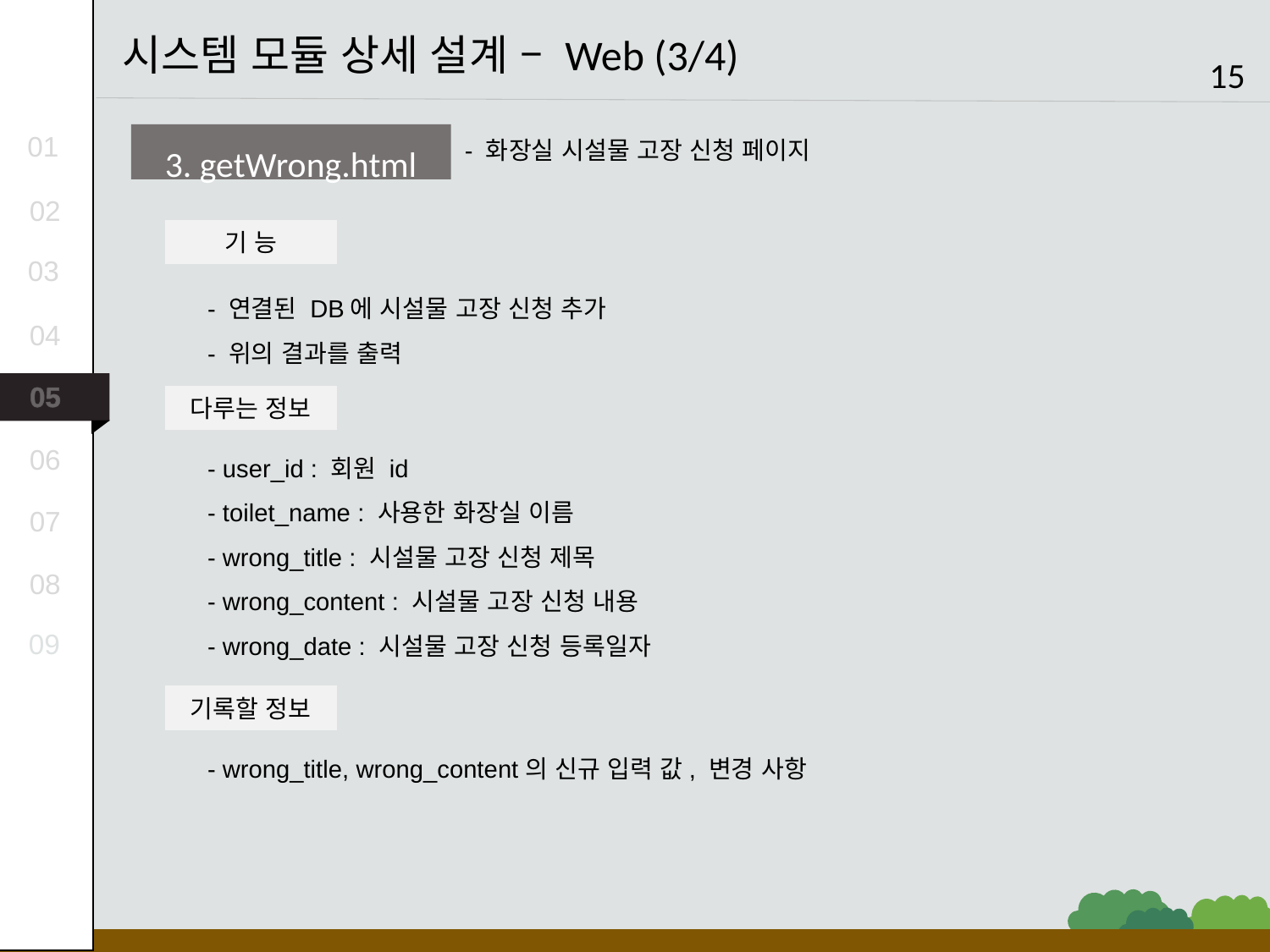

시스템 모듈 상세 설계 – Web (3/4)
15
3. getWrong.html
01

- 화장실 시설물 고장 신청 페이지
02
기 능
- 연결된 DB에 시설물 고장 신청 추가
- 위의 결과를 출력
다루는 정보
- user_id : 회원 id
- toilet_name : 사용한 화장실 이름
- wrong_title : 시설물 고장 신청 제목
- wrong_content : 시설물 고장 신청 내용
- wrong_date : 시설물 고장 신청 등록일자
기록할 정보
03

04
05

06
07
08
09
- wrong_title, wrong_content의 신규 입력 값, 변경 사항